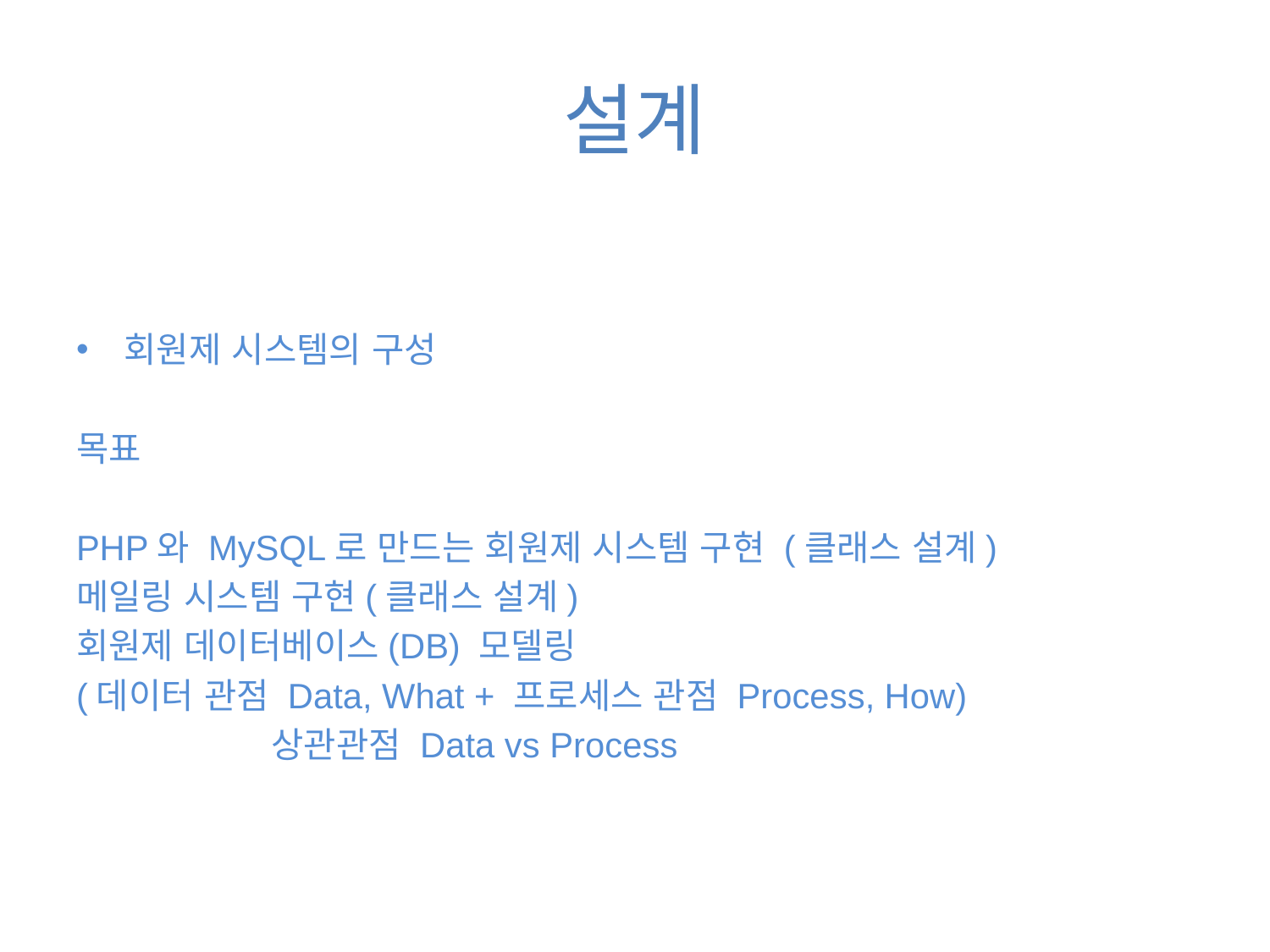

# 설계

회원제 시스템의 구성

목표

PHP와 MySQL로 만드는 회원제 시스템 구현 (클래스 설계)
메일링 시스템 구현(클래스 설계)
회원제 데이터베이스(DB) 모델링
(데이터 관점 Data, What + 프로세스 관점 Process, How)
	      상관관점 Data vs Process